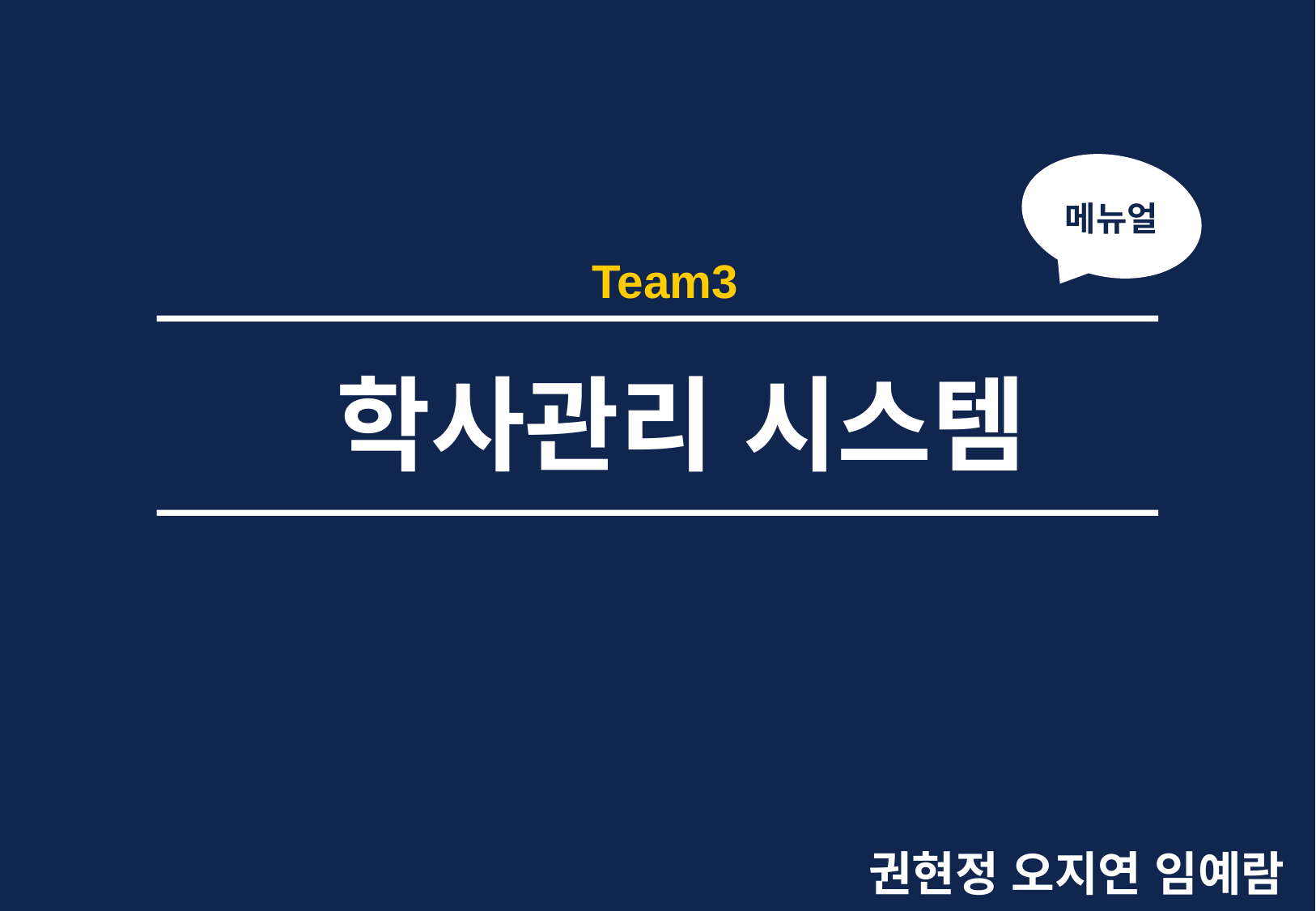

메뉴얼
 Team3

 학사관리 시스템

권현정 오지연 임예람